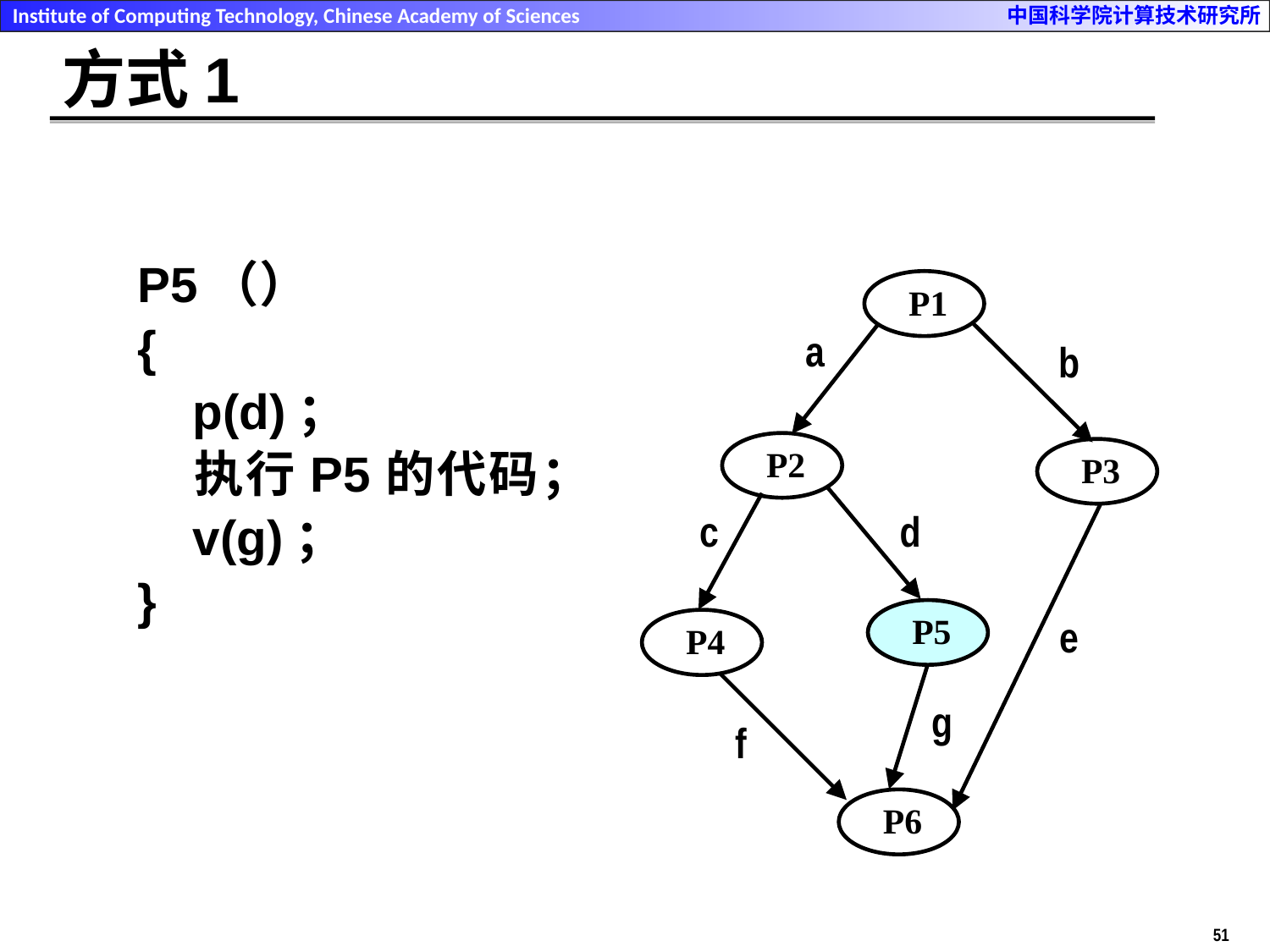

# 方式1
P5（）
{
    p(d)；
   执行P5的代码；
    v(g)；
}
   P1
a

b
   P2
   P3

c
d

   P5
e
   P4

g
f
   P6